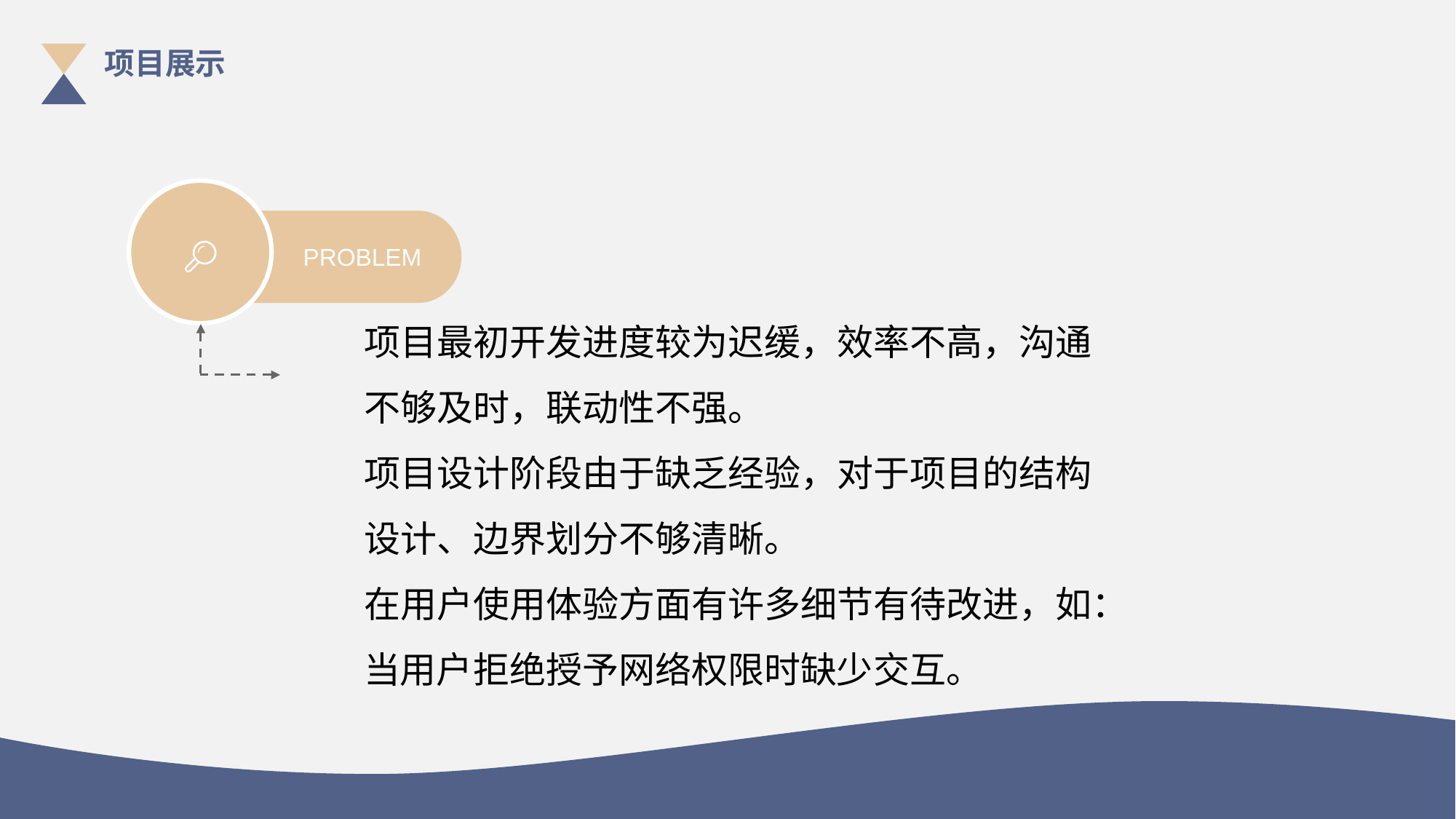

项目展示

PROBLEM

项目最初开发进度较为迟缓，效率不高，沟通不够及时，联动性不强。
项目设计阶段由于缺乏经验，对于项目的结构设计、边界划分不够清晰。
在用户使用体验方面有许多细节有待改进，如：当用户拒绝授予网络权限时缺少交互。